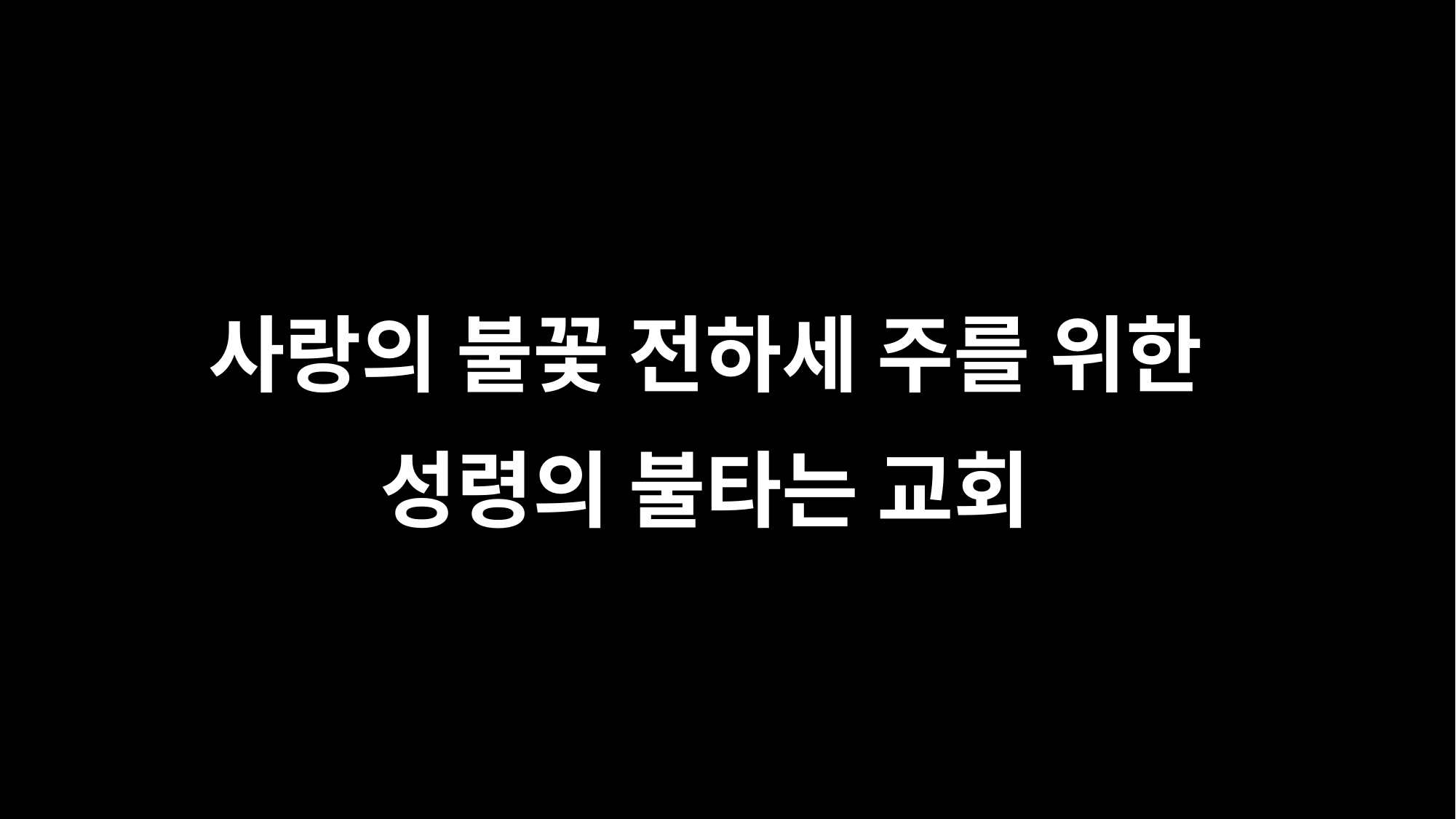

사랑의 불꽃 전하세 주를 위한
성령의 불타는 교회